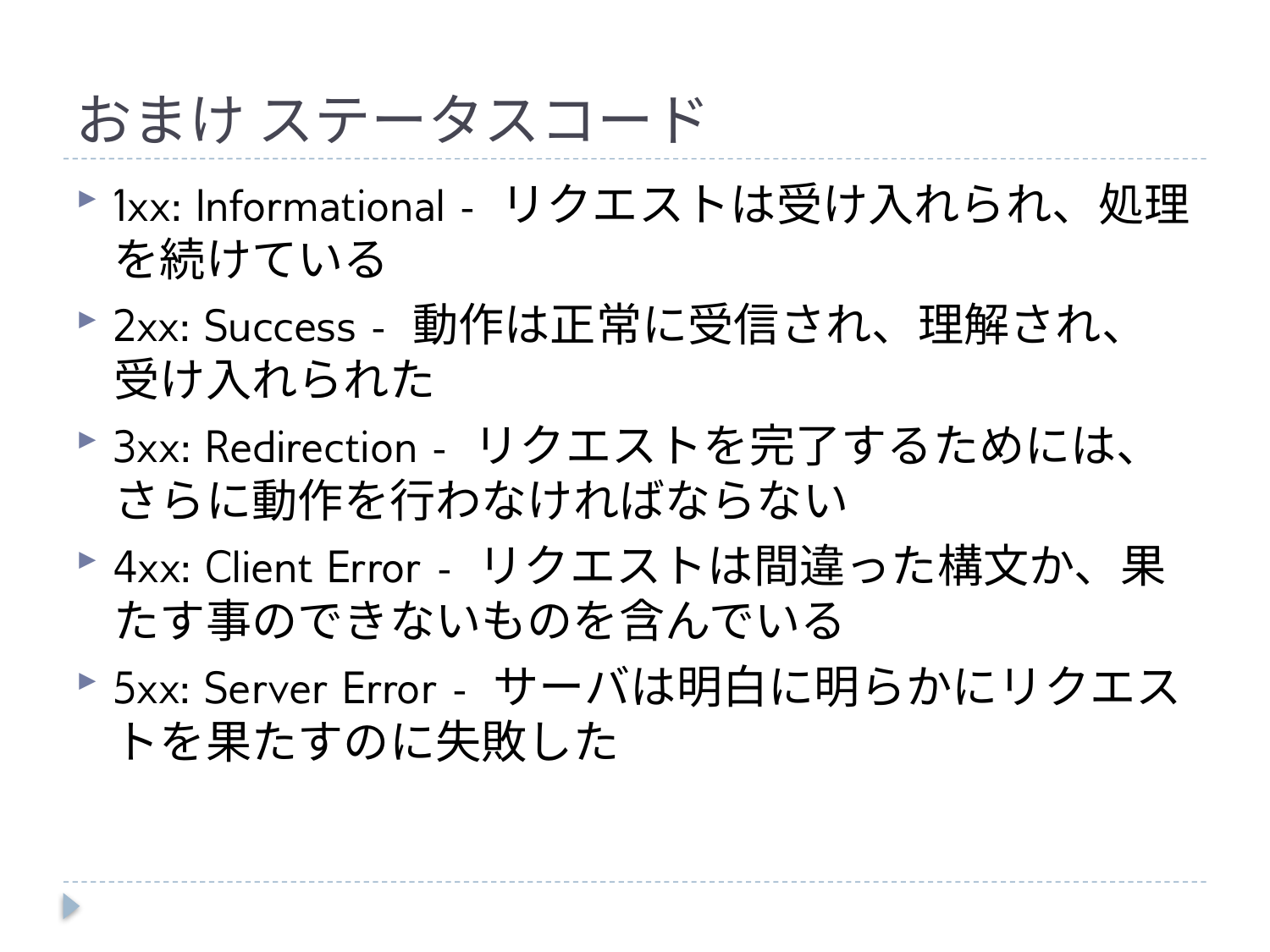

# おまけ ステータスコード
1xx: Informational - リクエストは受け入れられ、処理を続けている
2xx: Success - 動作は正常に受信され、理解され、受け入れられた
3xx: Redirection - リクエストを完了するためには、さらに動作を行わなければならない
4xx: Client Error - リクエストは間違った構文か、果たす事のできないものを含んでいる
5xx: Server Error - サーバは明白に明らかにリクエストを果たすのに失敗した